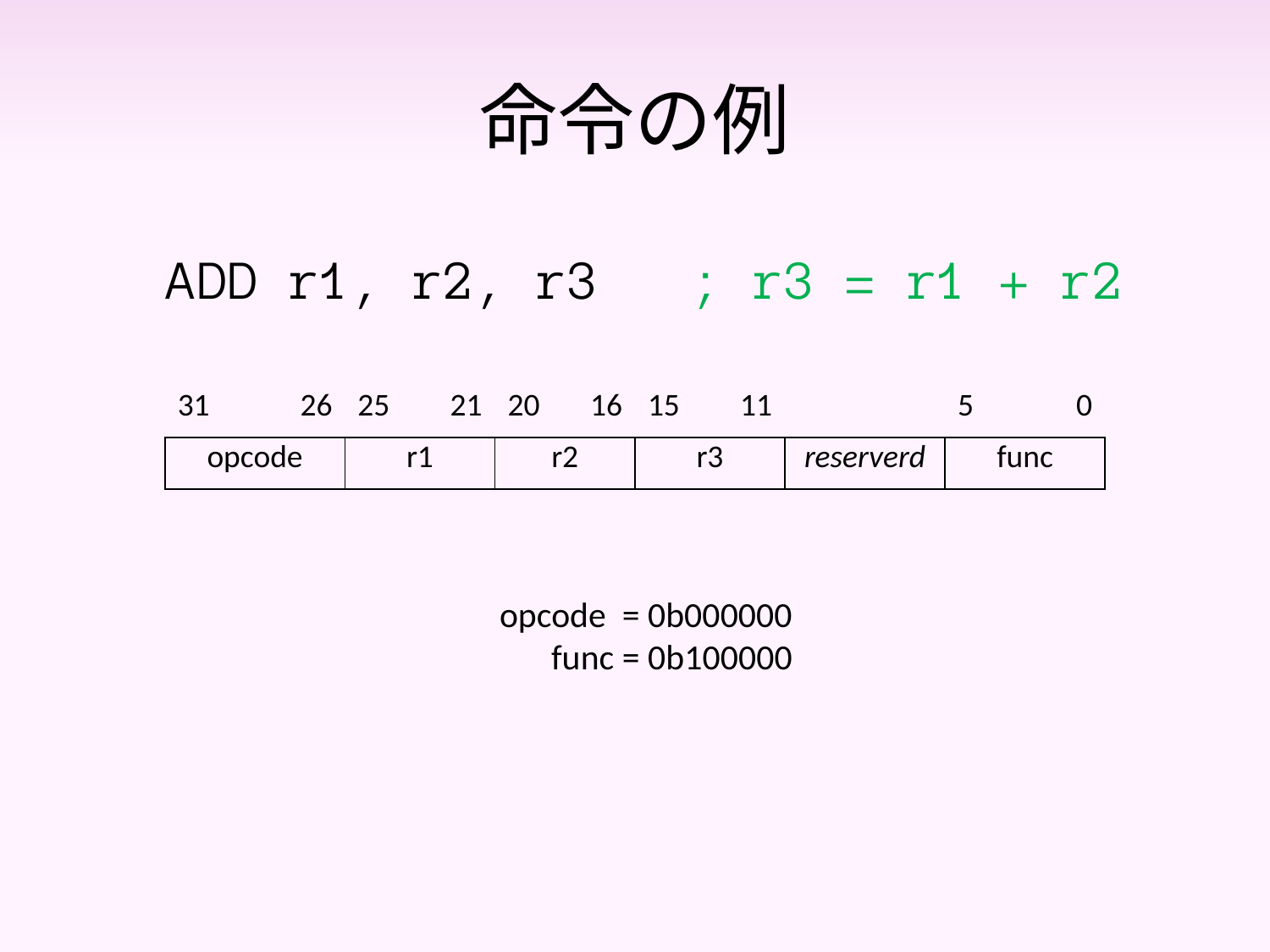

# 命令の例
ADD r1, r2, r3   ; r3 = r1 + r2
| 31 | 26 | 25 | 21 | 20 | 16 | 15 | 11 |  | 5 | 0 |
| --- | --- | --- | --- | --- | --- | --- | --- | --- | --- | --- |
| opcode |  | r1 |  | r2 |  | r3 |  | reserverd | func |  |
opcode  = 0b000000
func = 0b100000